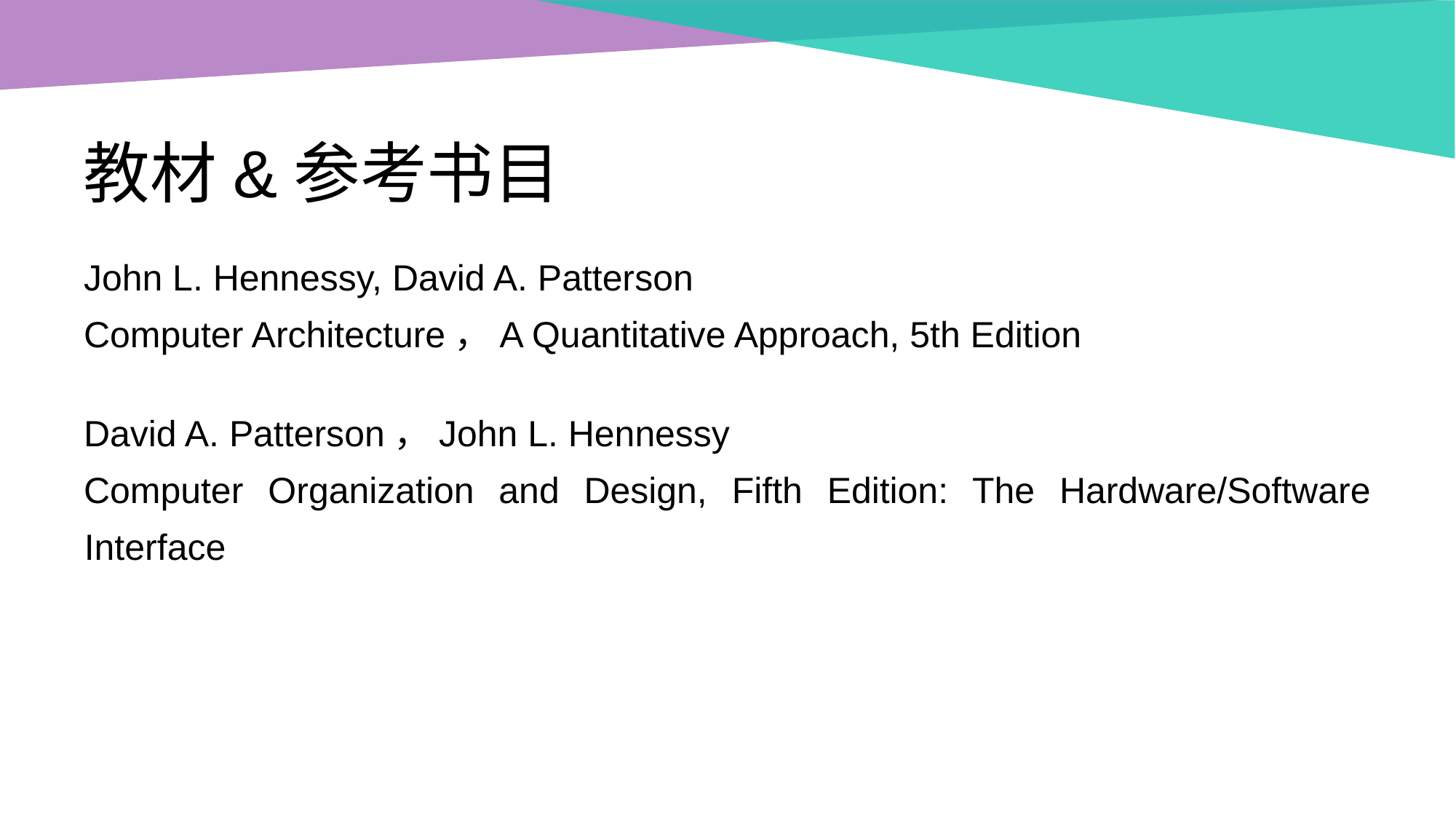

教材&参考书目
John L. Hennessy, ‎David A. Patterson
Computer Architecture，A Quantitative Approach, 5th Edition

David A. Patterson，John L. Hennessy
Computer Organization and Design, Fifth Edition: The Hardware/Software Interface